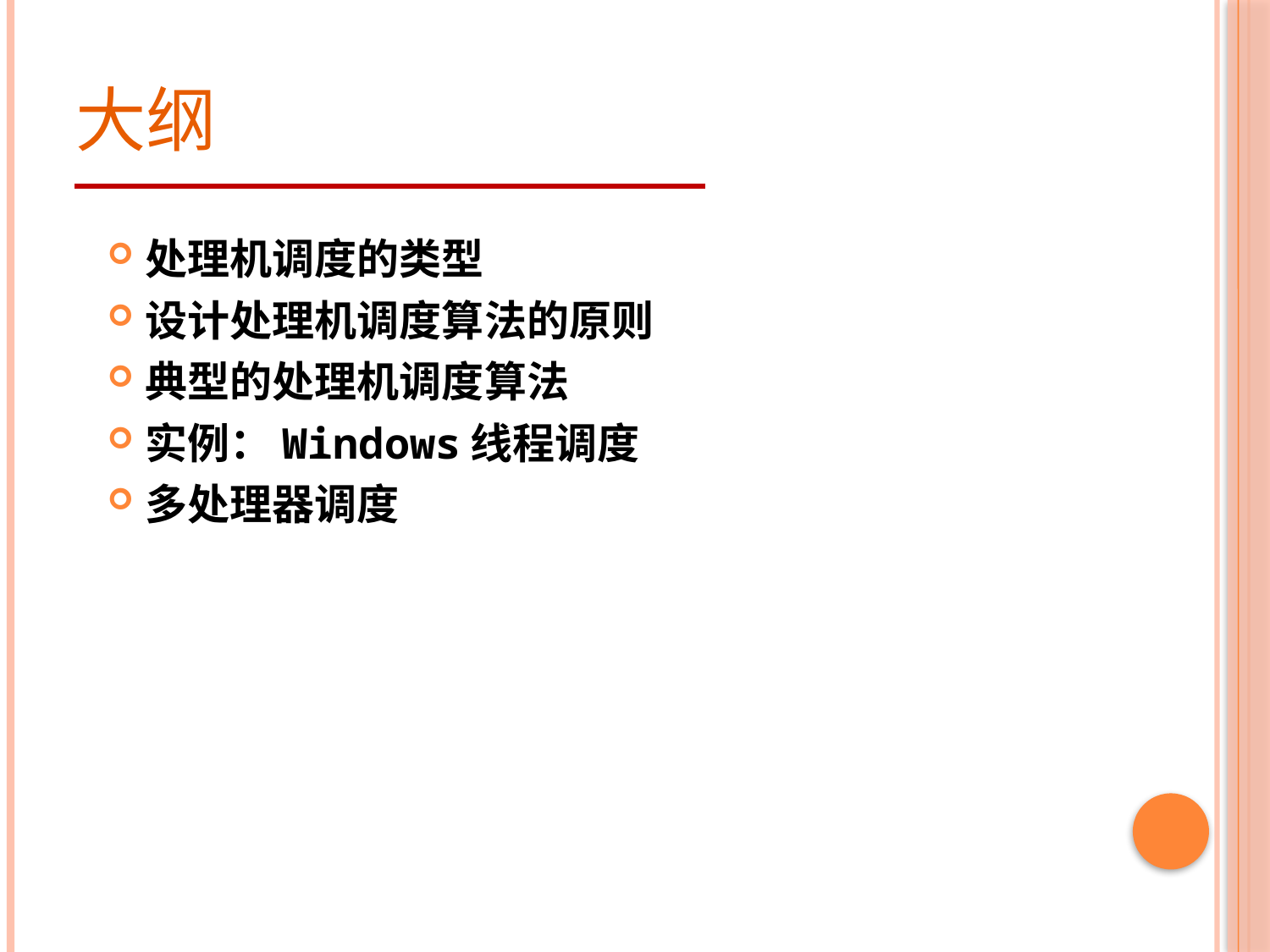

# 大纲
处理机调度的类型
设计处理机调度算法的原则
典型的处理机调度算法
实例：Windows线程调度
多处理器调度